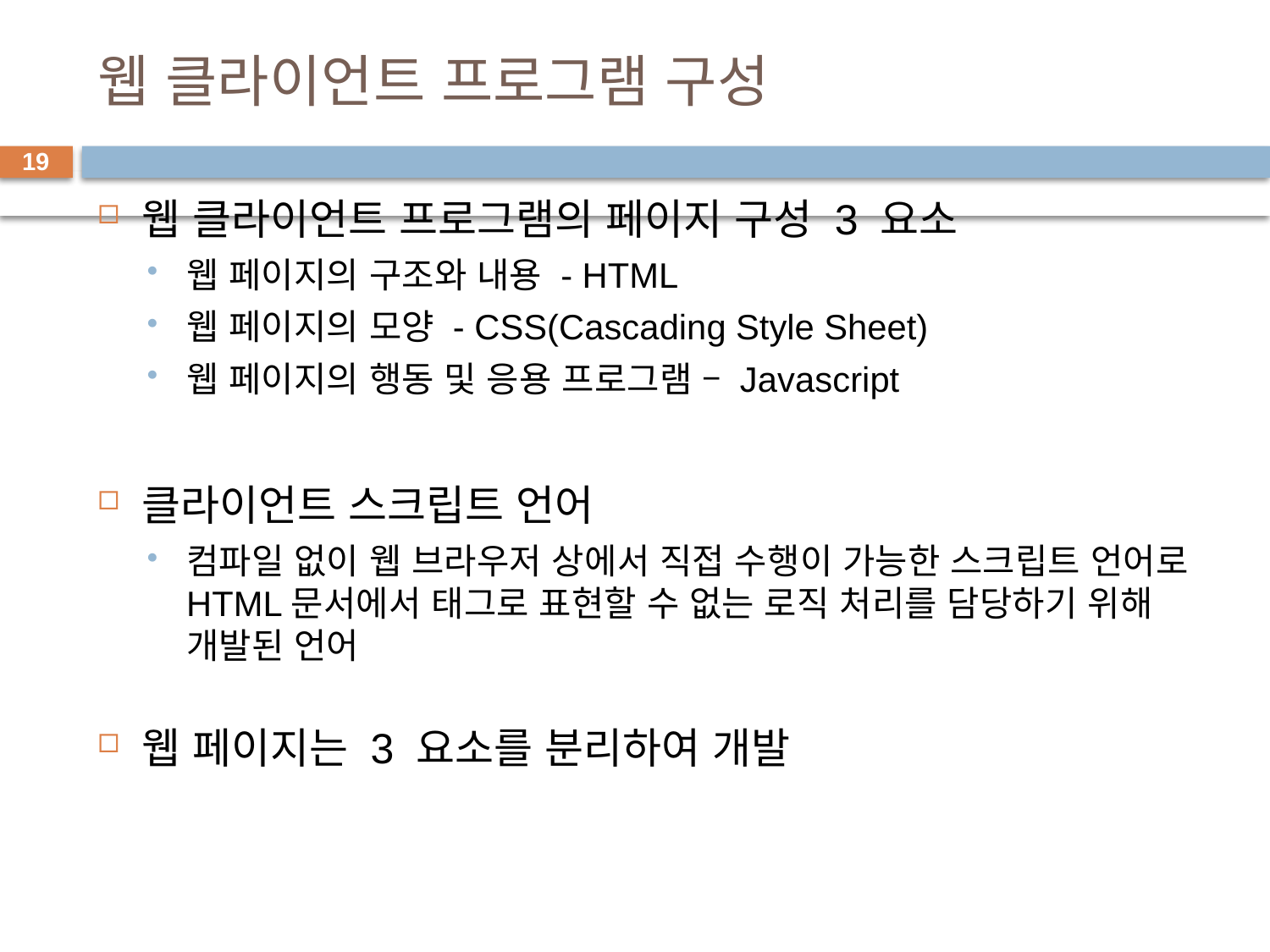

# 웹 클라이언트 프로그램 구성
19
웹 클라이언트 프로그램의 페이지 구성 3 요소
웹 페이지의 구조와 내용 - HTML
웹 페이지의 모양 - CSS(Cascading Style Sheet)
웹 페이지의 행동 및 응용 프로그램 – Javascript

클라이언트 스크립트 언어
컴파일 없이 웹 브라우저 상에서 직접 수행이 가능한 스크립트 언어로 HTML문서에서 태그로 표현할 수 없는 로직 처리를 담당하기 위해 개발된 언어
웹 페이지는 3 요소를 분리하여 개발